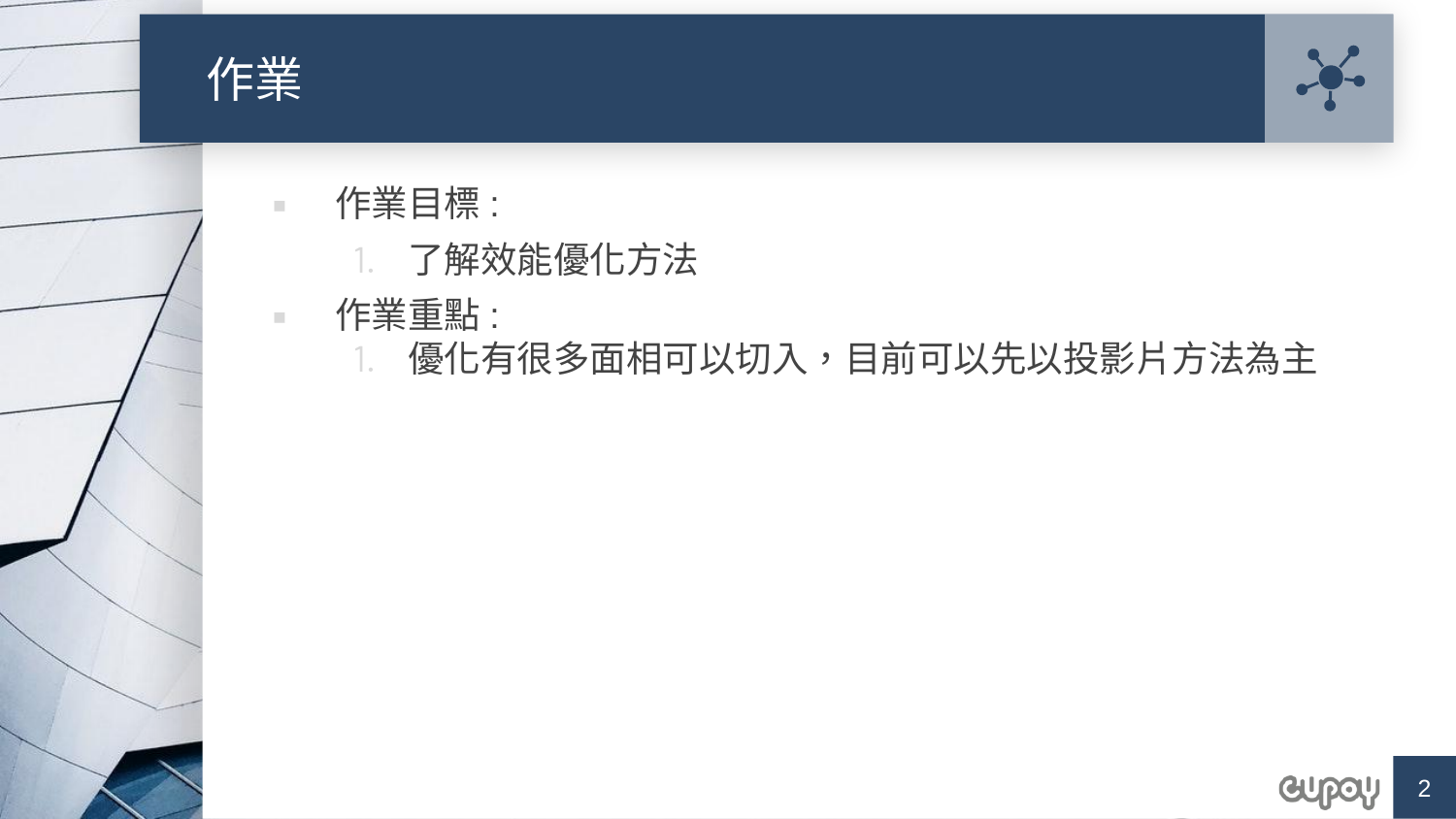

# 作業

作業目標:
了解效能優化方法
作業重點:
優化有很多面相可以切入，目前可以先以投影片方法為主

2